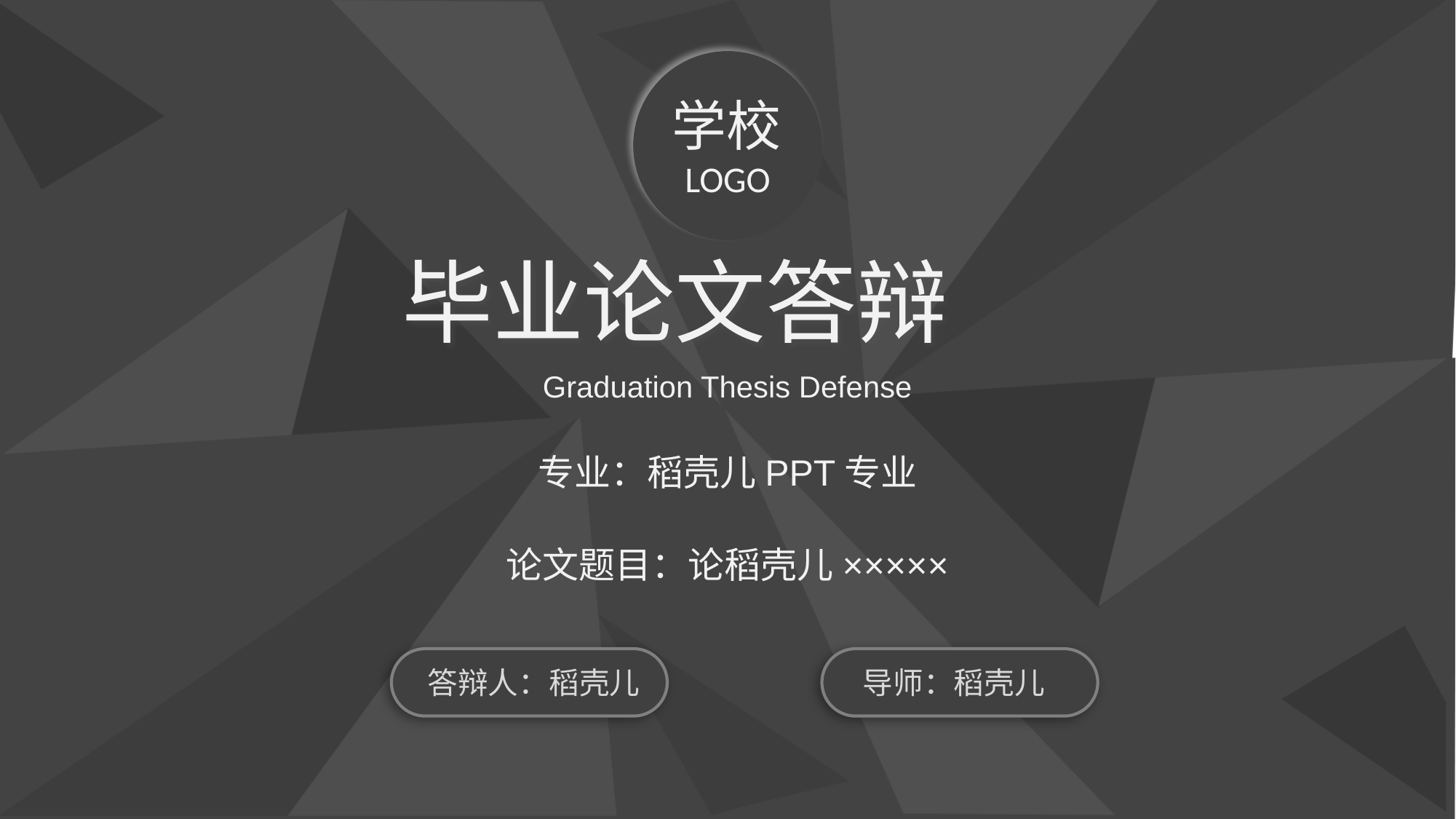

学校LOGO
毕业论文答辩
Graduation Thesis Defense
专业：稻壳儿PPT专业
论文题目：论稻壳儿×××××

答辩人：稻壳儿
导师：稻壳儿